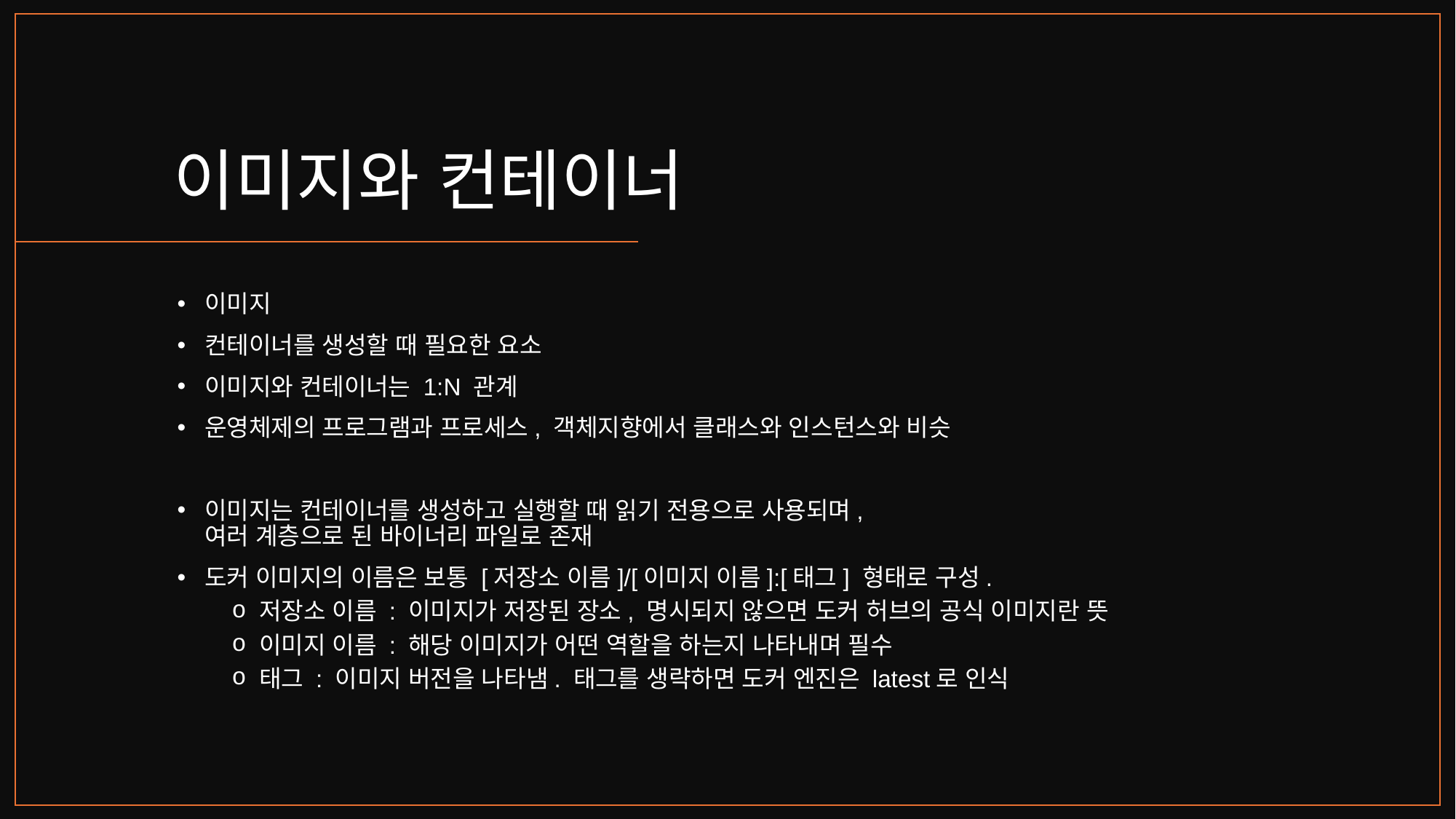

# 이미지와 컨테이너
이미지
컨테이너를 생성할 때 필요한 요소
이미지와 컨테이너는 1:N 관계
운영체제의 프로그램과 프로세스, 객체지향에서 클래스와 인스턴스와 비슷

이미지는 컨테이너를 생성하고 실행할 때 읽기 전용으로 사용되며,
여러 계층으로 된 바이너리 파일로 존재
도커 이미지의 이름은 보통 [저장소 이름]/[이미지 이름]:[태그] 형태로 구성.
저장소 이름 : 이미지가 저장된 장소, 명시되지 않으면 도커 허브의 공식 이미지란 뜻
이미지 이름 : 해당 이미지가 어떤 역할을 하는지 나타내며 필수
태그 : 이미지 버전을 나타냄. 태그를 생략하면 도커 엔진은 latest로 인식